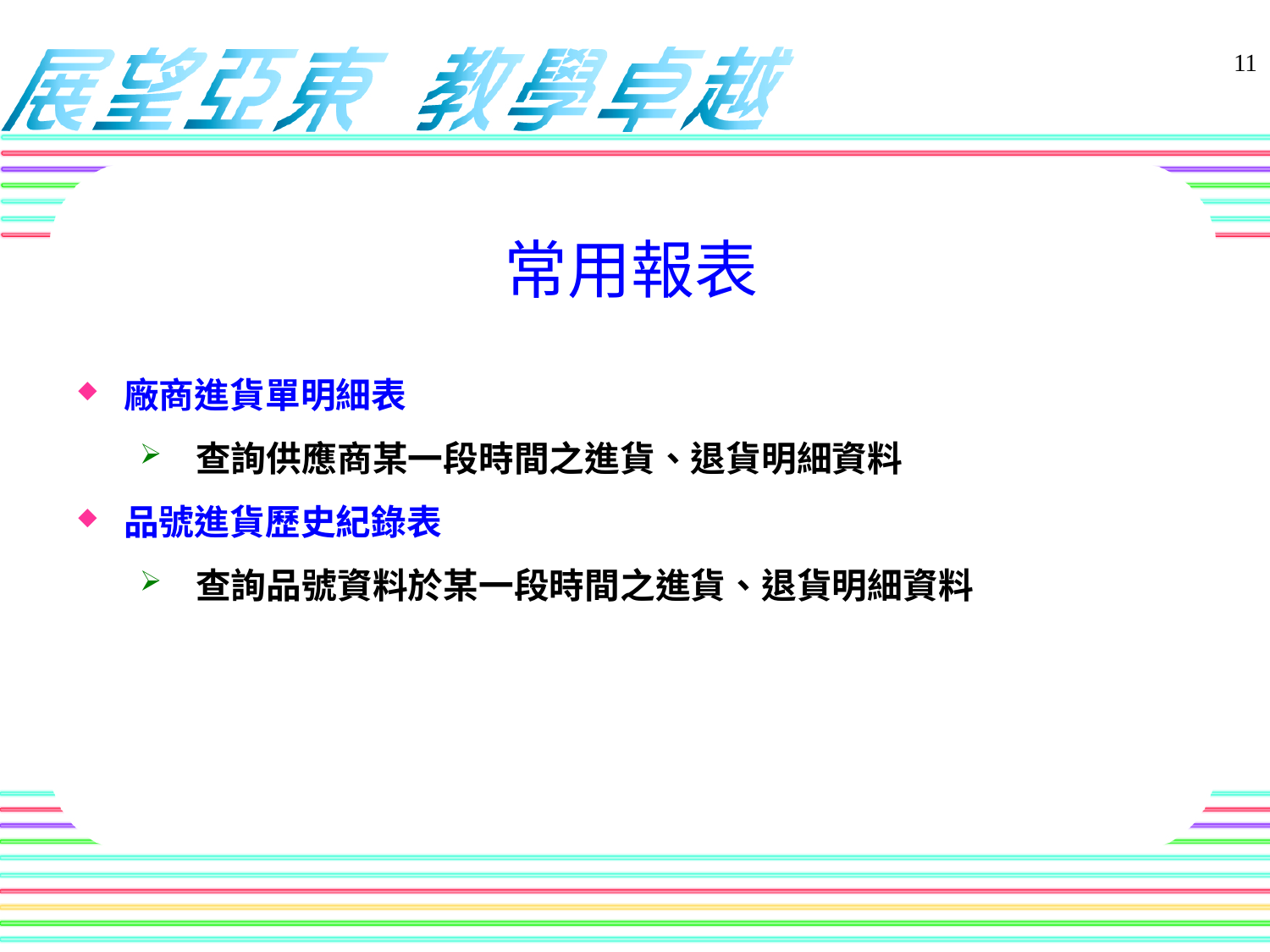

常用報表
11
廠商進貨單明細表
 查詢供應商某一段時間之進貨、退貨明細資料
品號進貨歷史紀錄表
 查詢品號資料於某一段時間之進貨、退貨明細資料